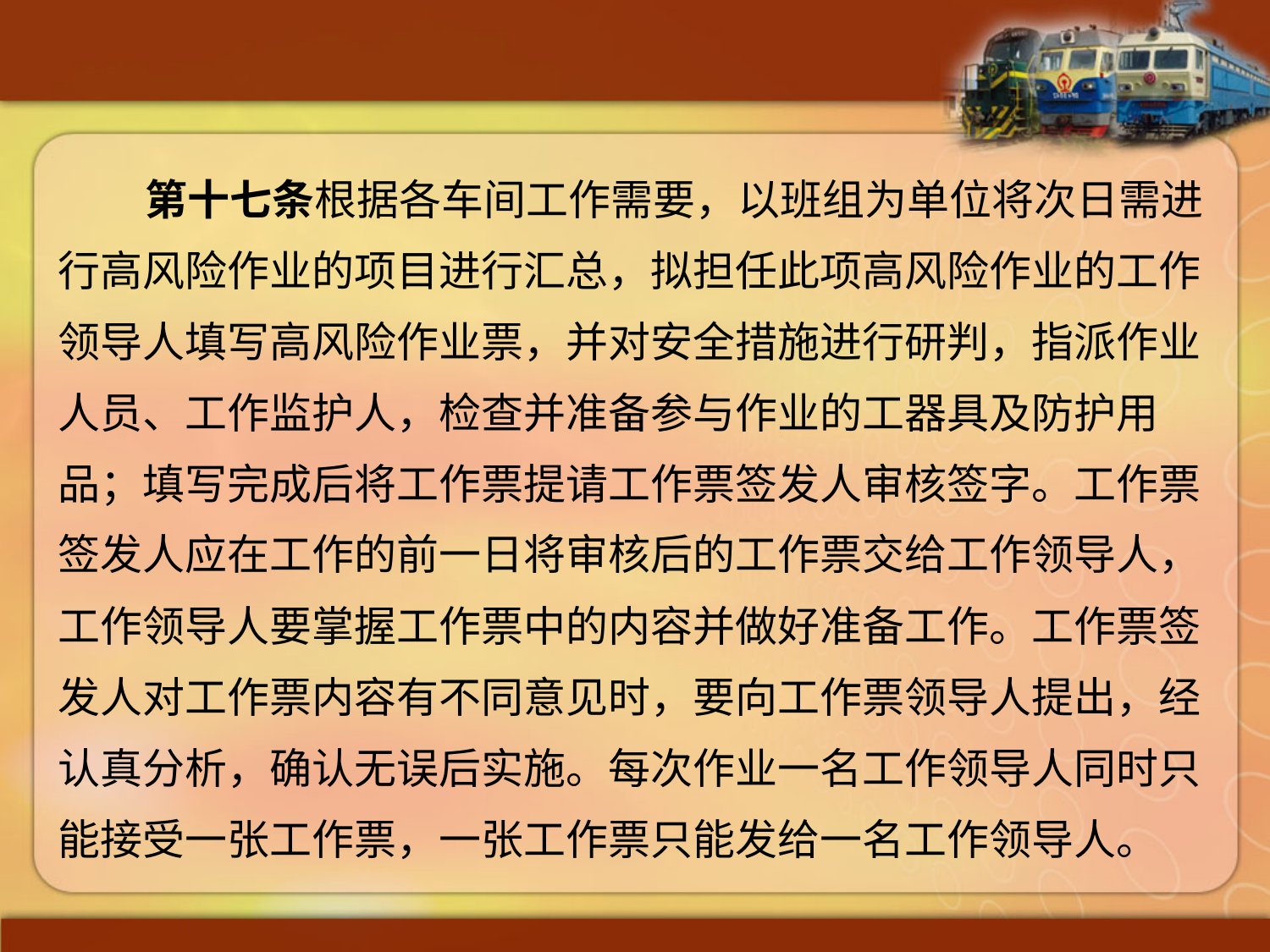

#
第十七条根据各车间工作需要，以班组为单位将次日需进行高风险作业的项目进行汇总，拟担任此项高风险作业的工作领导人填写高风险作业票，并对安全措施进行研判，指派作业人员、工作监护人，检查并准备参与作业的工器具及防护用品；填写完成后将工作票提请工作票签发人审核签字。工作票签发人应在工作的前一日将审核后的工作票交给工作领导人，工作领导人要掌握工作票中的内容并做好准备工作。工作票签发人对工作票内容有不同意见时，要向工作票领导人提出，经认真分析，确认无误后实施。每次作业一名工作领导人同时只能接受一张工作票，一张工作票只能发给一名工作领导人。